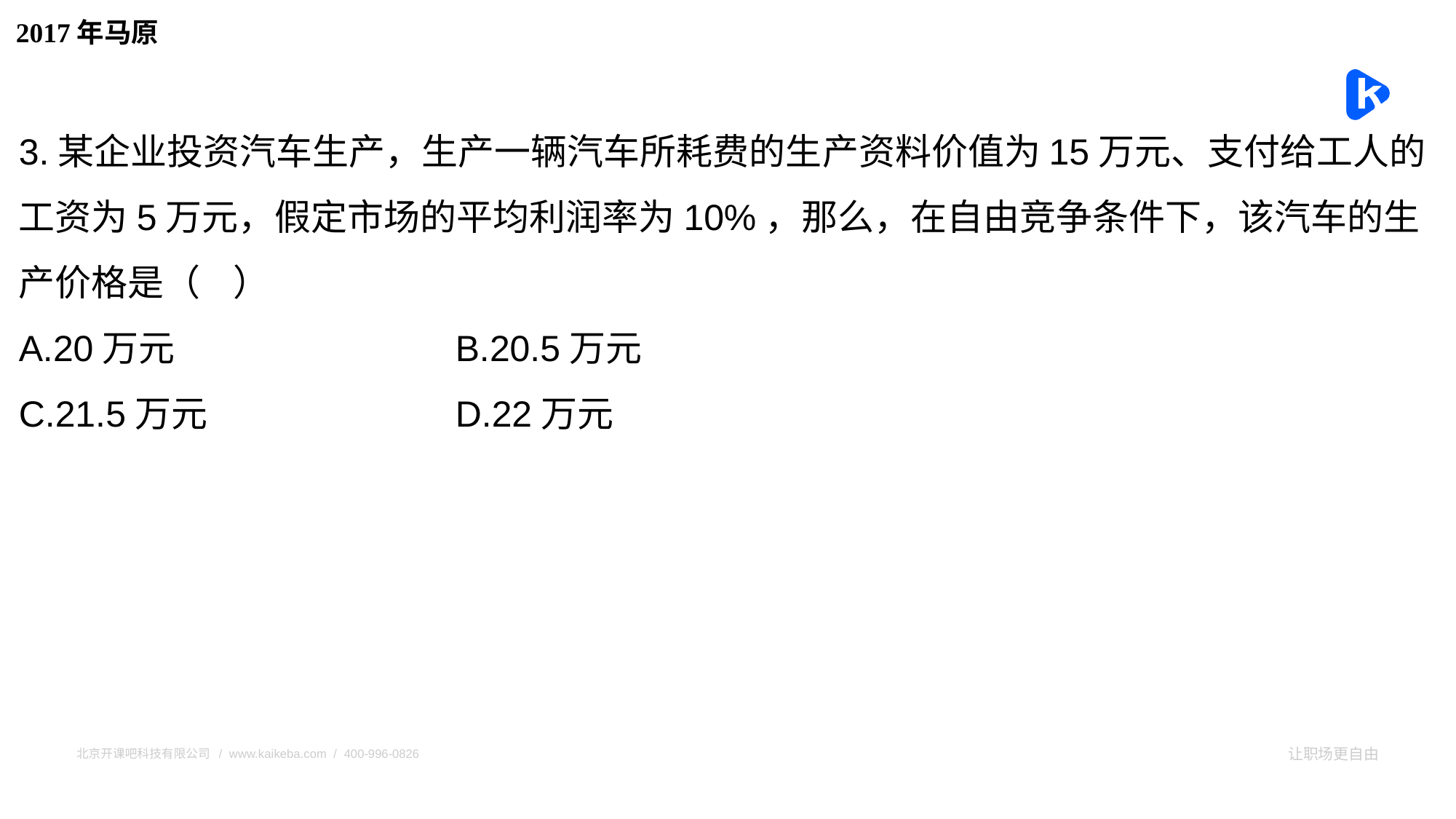

2017年马原
3.某企业投资汽车生产，生产一辆汽车所耗费的生产资料价值为15万元、支付给工人的工资为5万元，假定市场的平均利润率为10%，那么，在自由竞争条件下，该汽车的生产价格是（    ）
A.20万元			B.20.5万元
C.21.5万元			D.22万元